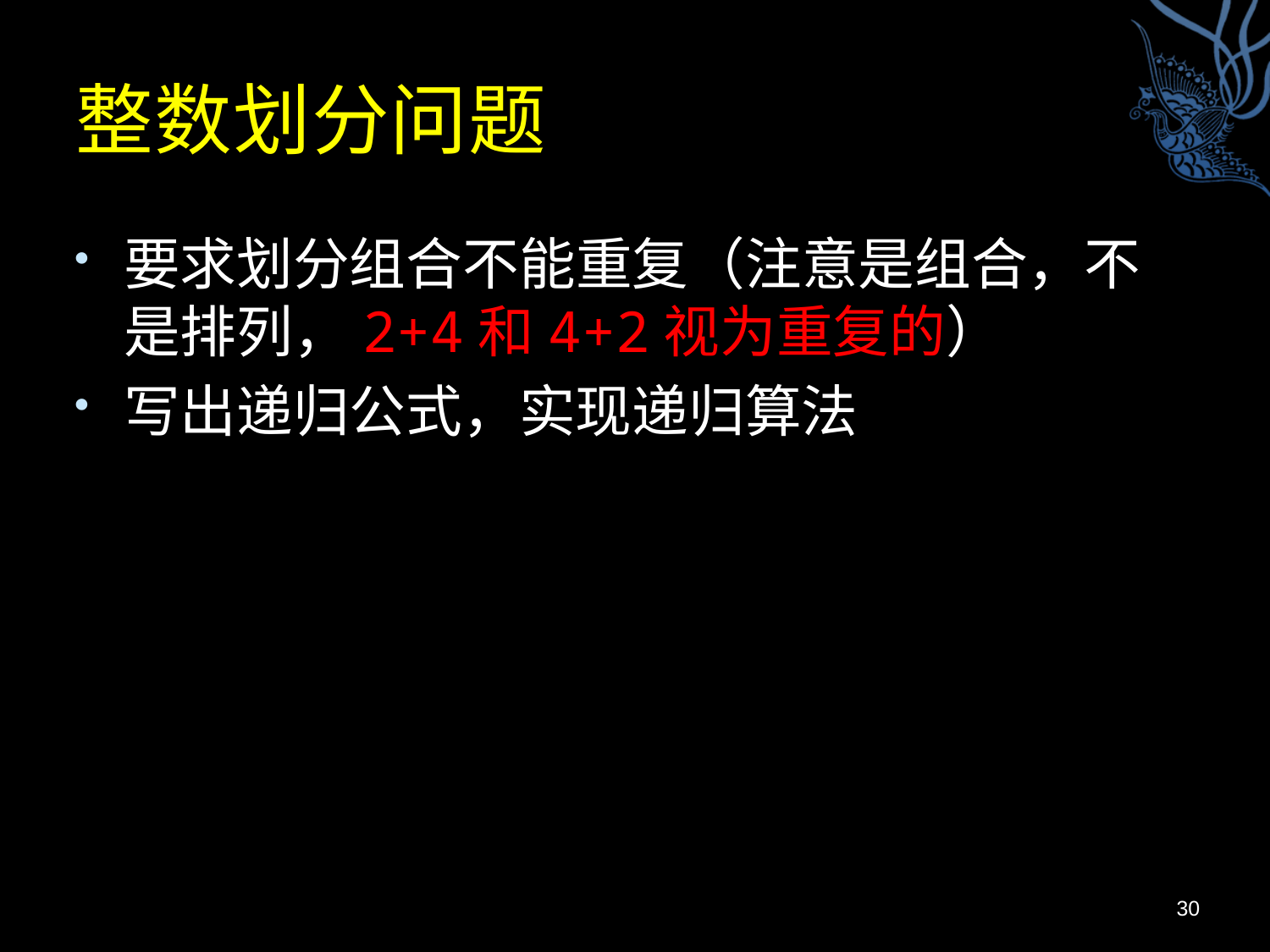

# 整数划分问题
要求划分组合不能重复（注意是组合，不是排列，2+4和4+2视为重复的）
写出递归公式，实现递归算法

30